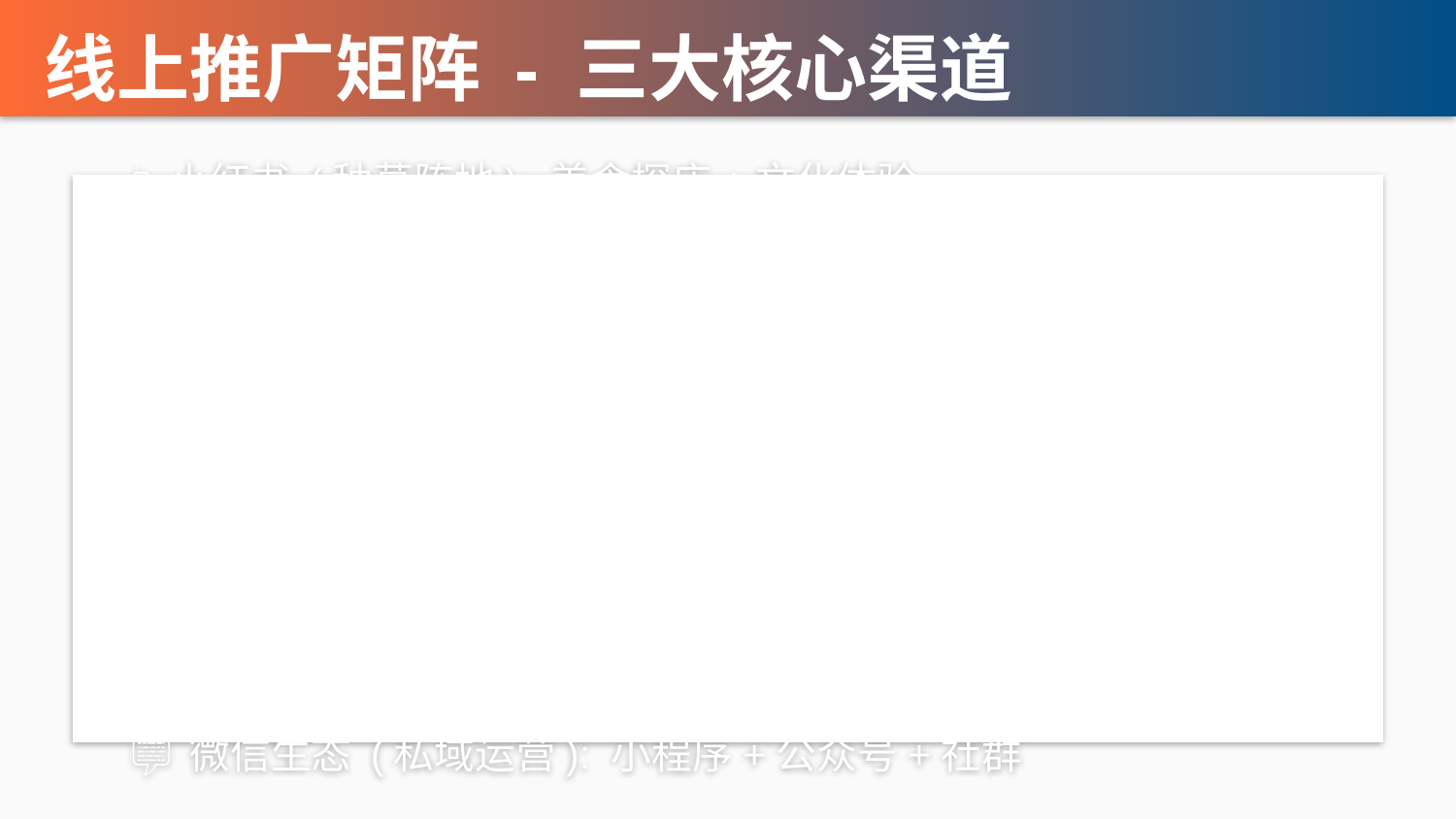

线上推广矩阵 - 三大核心渠道

📱 小红书 (种草阵地): 美食探店+文化体验
   KOL合作: 头部3位+腰部10位+素人100位

🎬 抖音 (流量引擎): 短视频+直播双驱动
   话题运营: #一碗过桥三餐云南 挑战赛

💬 微信生态 (私域运营): 小程序+公众号+社群
   会员体系: 云南寻味地图集章计划